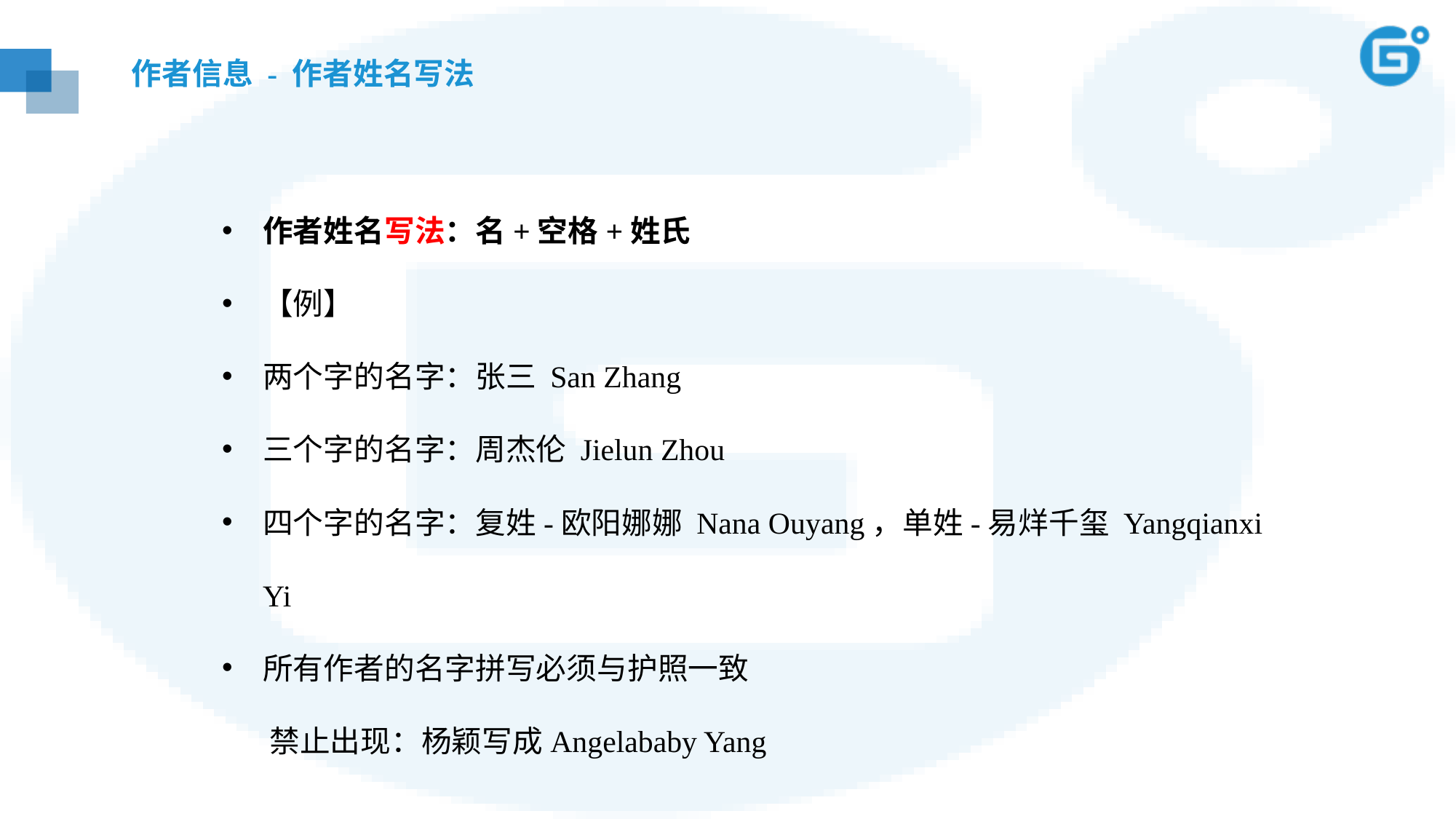

# 作者信息 - 作者姓名写法
作者姓名写法：名+空格+姓氏
【例】
两个字的名字：张三 San Zhang
三个字的名字：周杰伦 Jielun Zhou
四个字的名字：复姓-欧阳娜娜 Nana Ouyang，单姓-易烊千玺 Yangqianxi Yi
所有作者的名字拼写必须与护照一致
      禁止出现：杨颖写成Angelababy Yang